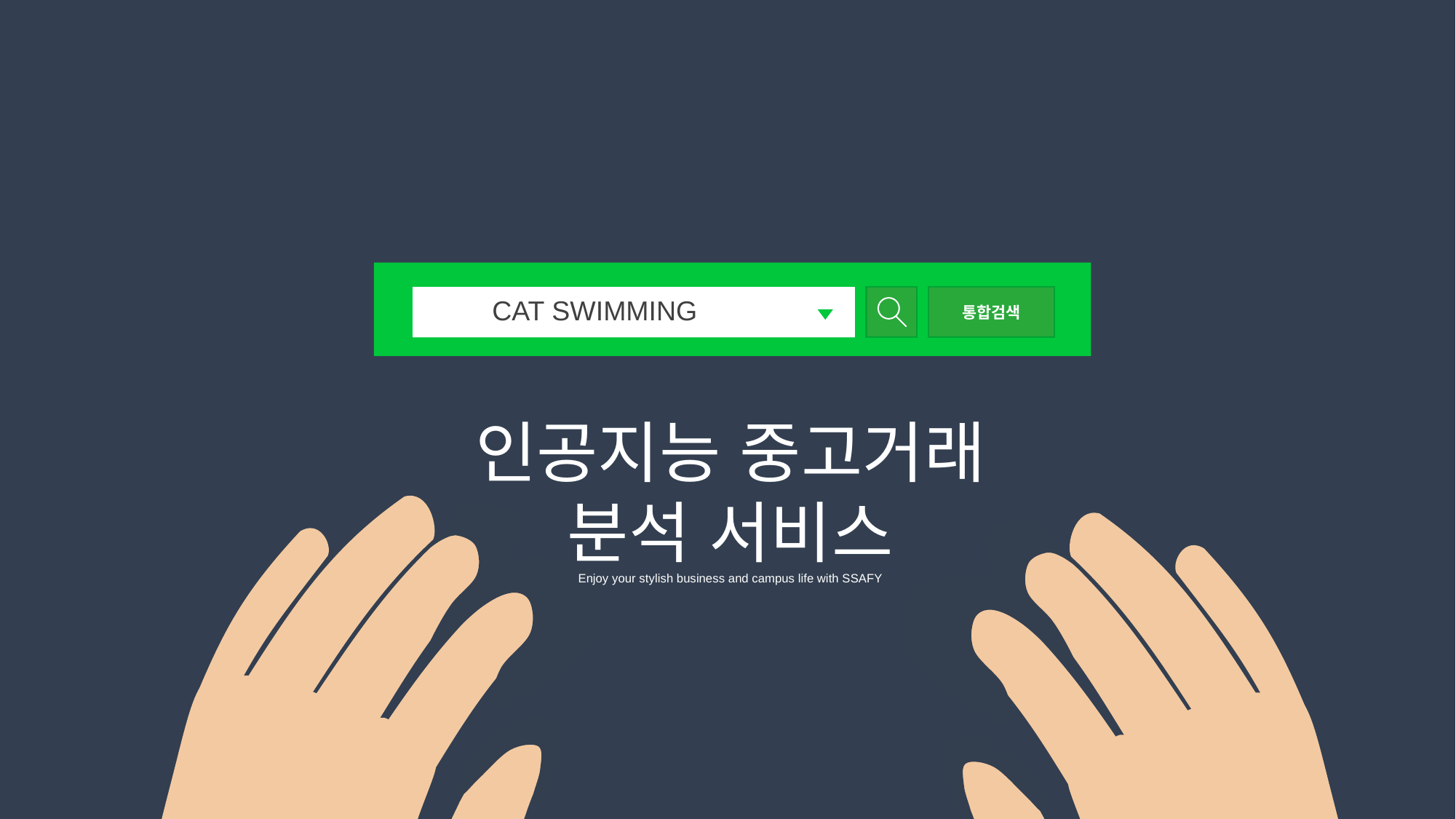

통합검색

CAT SWIMMING

인공지능 중고거래 분석 서비스
Enjoy your stylish business and campus life with SSAFY